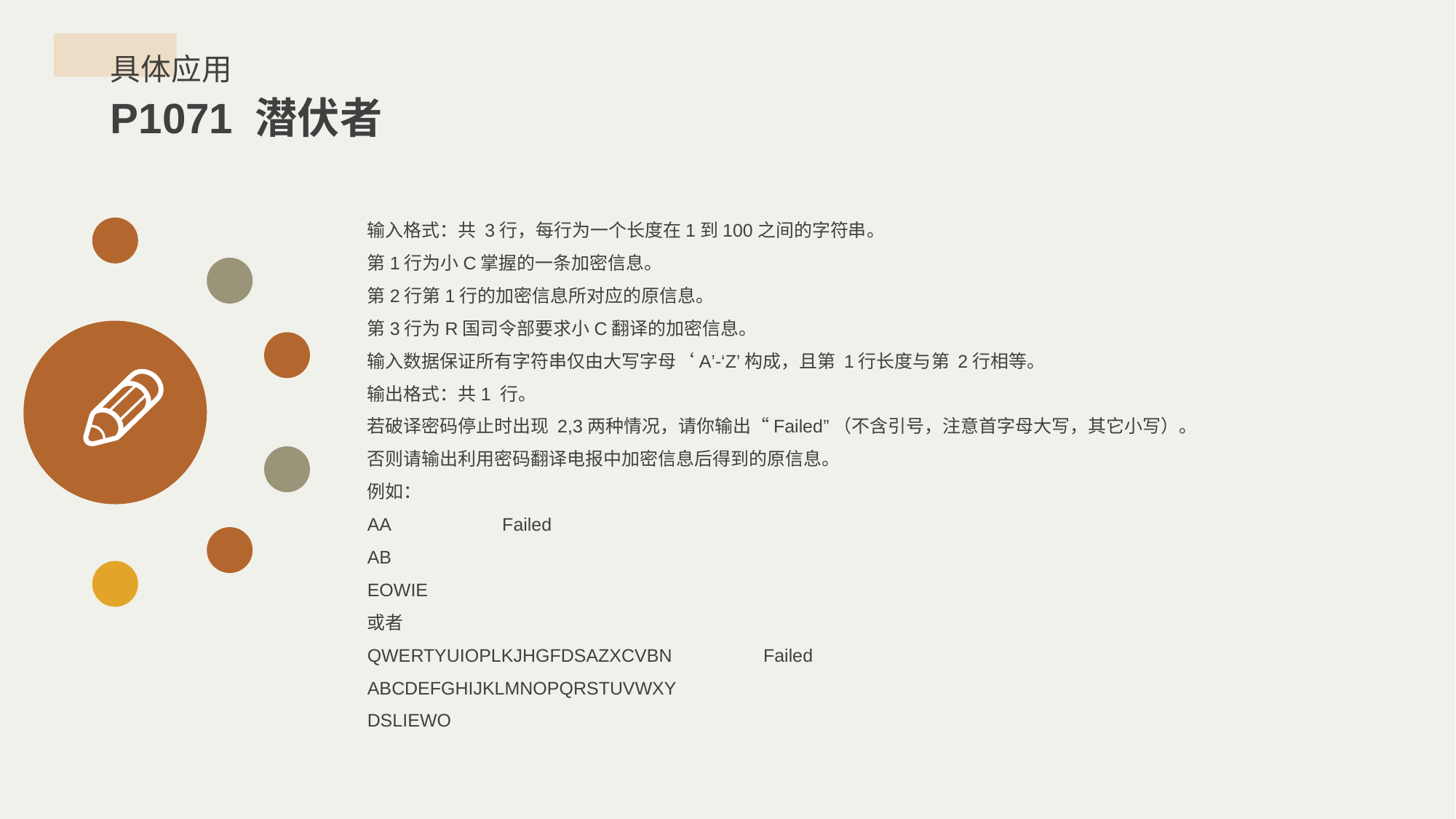

具体应用

P1071 潜伏者
输入格式：共 3行，每行为一个长度在1到100之间的字符串。
第1行为小C掌握的一条加密信息。
第2行第1行的加密信息所对应的原信息。
第3行为R国司令部要求小C翻译的加密信息。
输入数据保证所有字符串仅由大写字母‘A’-‘Z’构成，且第 1行长度与第 2行相等。
输出格式：共1 行。
若破译密码停止时出现 2,3两种情况，请你输出“Failed”（不含引号，注意首字母大写，其它小写）。
否则请输出利用密码翻译电报中加密信息后得到的原信息。
例如：
AA                      Failed
AB
EOWIE
或者
QWERTYUIOPLKJHGFDSAZXCVBN                  Failed
ABCDEFGHIJKLMNOPQRSTUVWXY
DSLIEWO